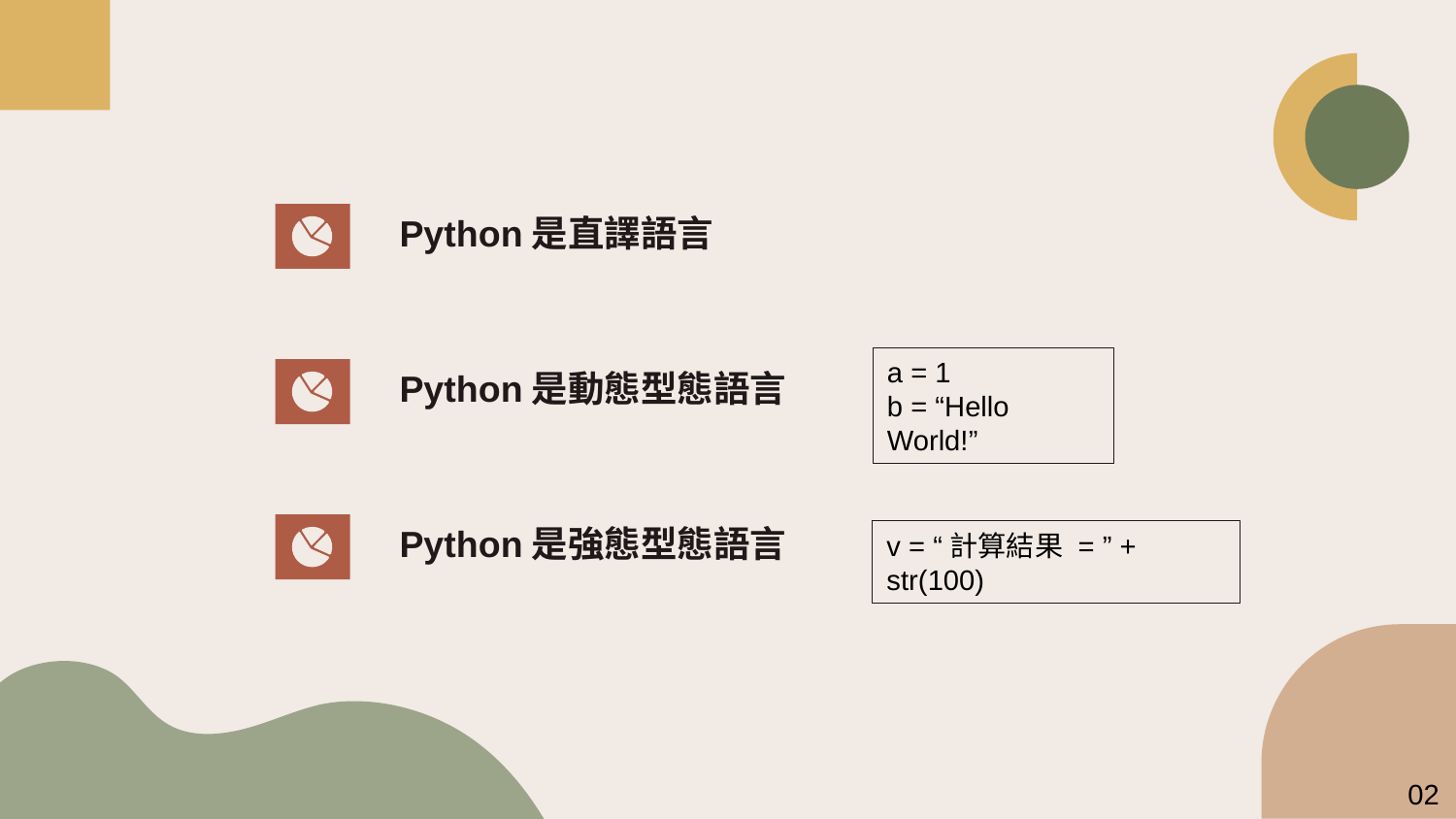

Python是直譯語言
a = 1
b = “Hello World!”

Python是動態型態語言

Python是強態型態語言
v = “計算結果 = ” + str(100)
02